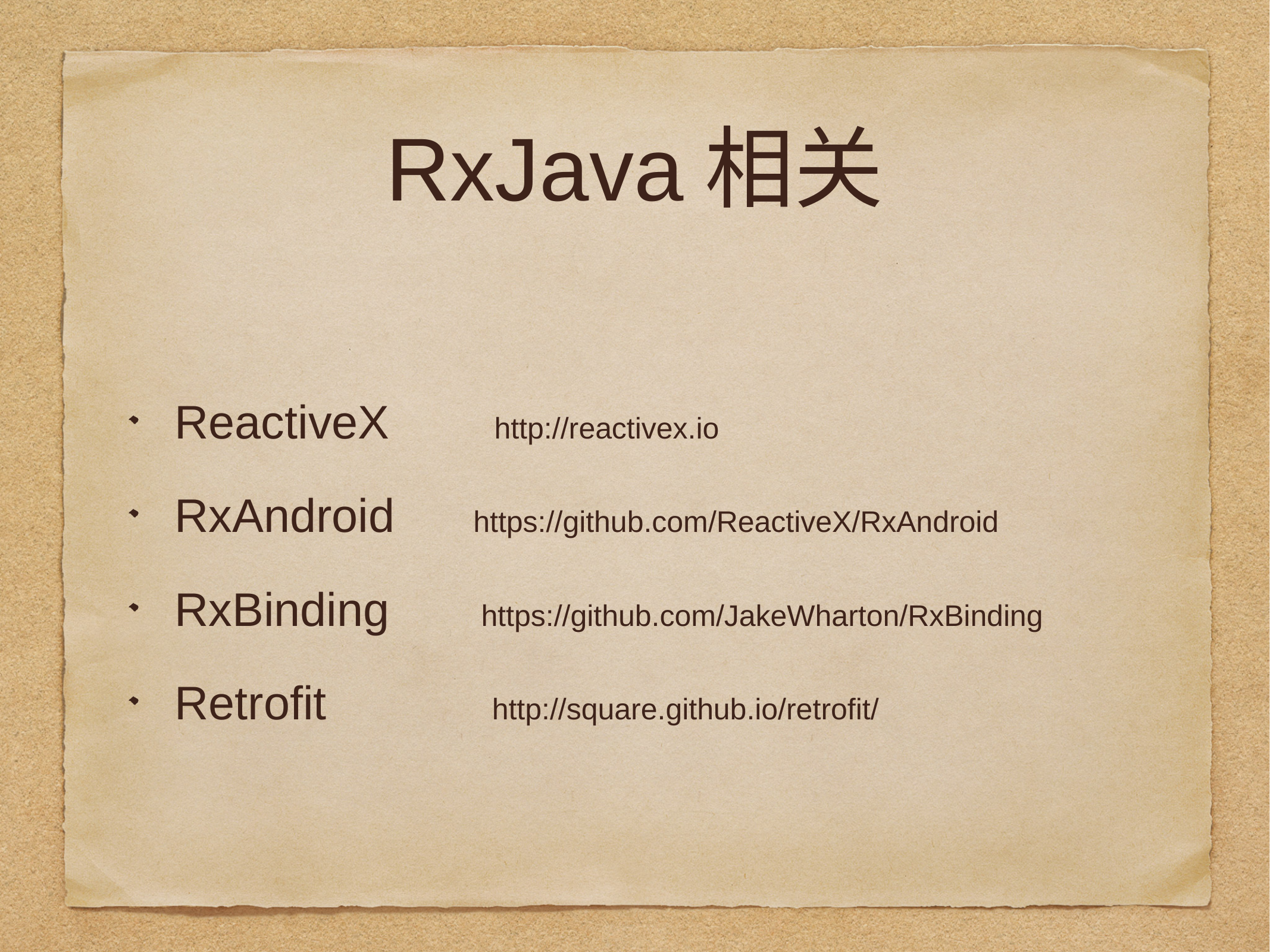

# RxJava相关
ReactiveX        http://reactivex.io
RxAndroid      https://github.com/ReactiveX/RxAndroid
RxBinding       https://github.com/JakeWharton/RxBinding
Retrofit             http://square.github.io/retrofit/